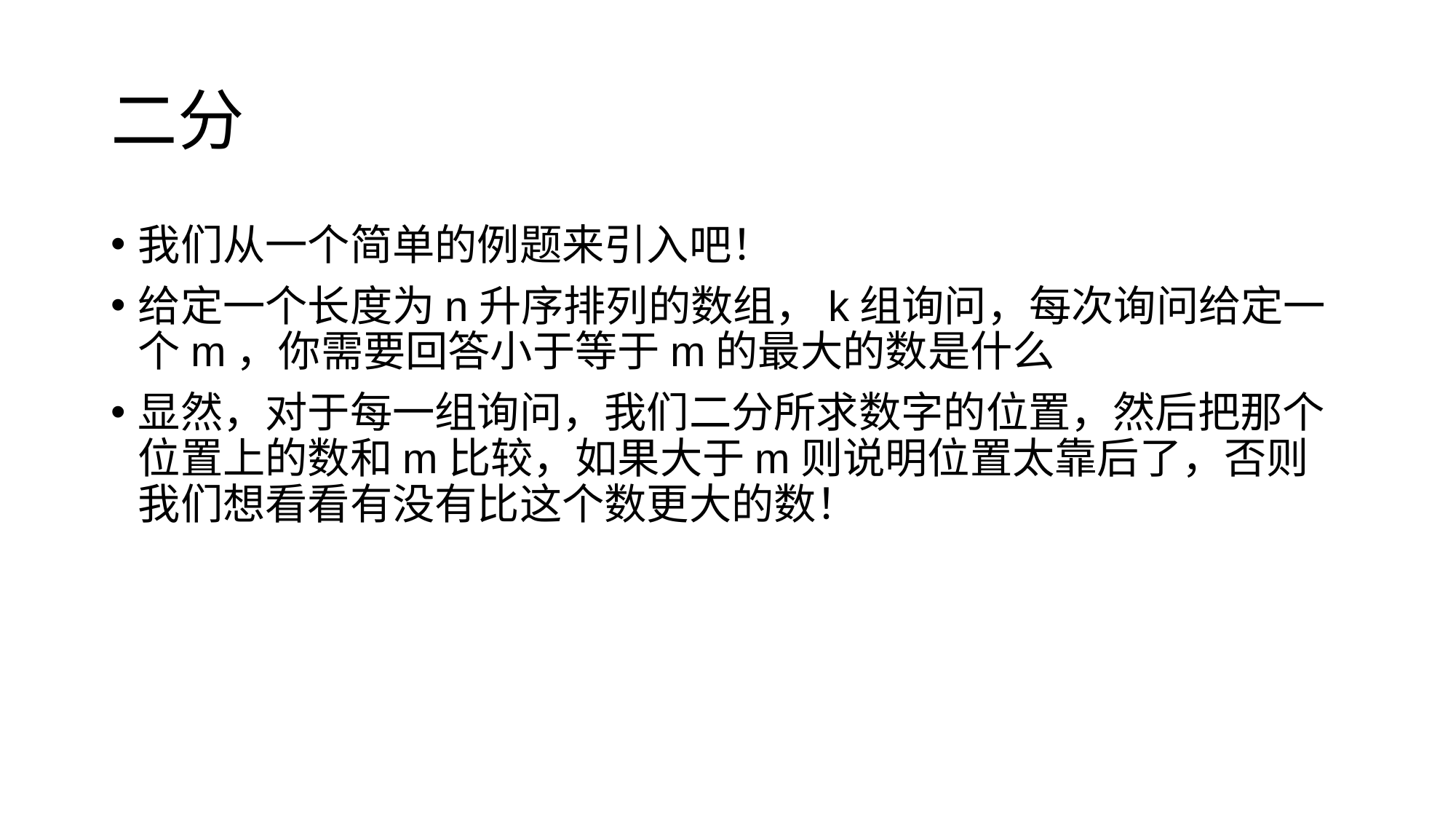

# 二分
我们从一个简单的例题来引入吧！
给定一个长度为n升序排列的数组，k组询问，每次询问给定一个m，你需要回答小于等于m的最大的数是什么
显然，对于每一组询问，我们二分所求数字的位置，然后把那个位置上的数和m比较，如果大于m则说明位置太靠后了，否则我们想看看有没有比这个数更大的数！